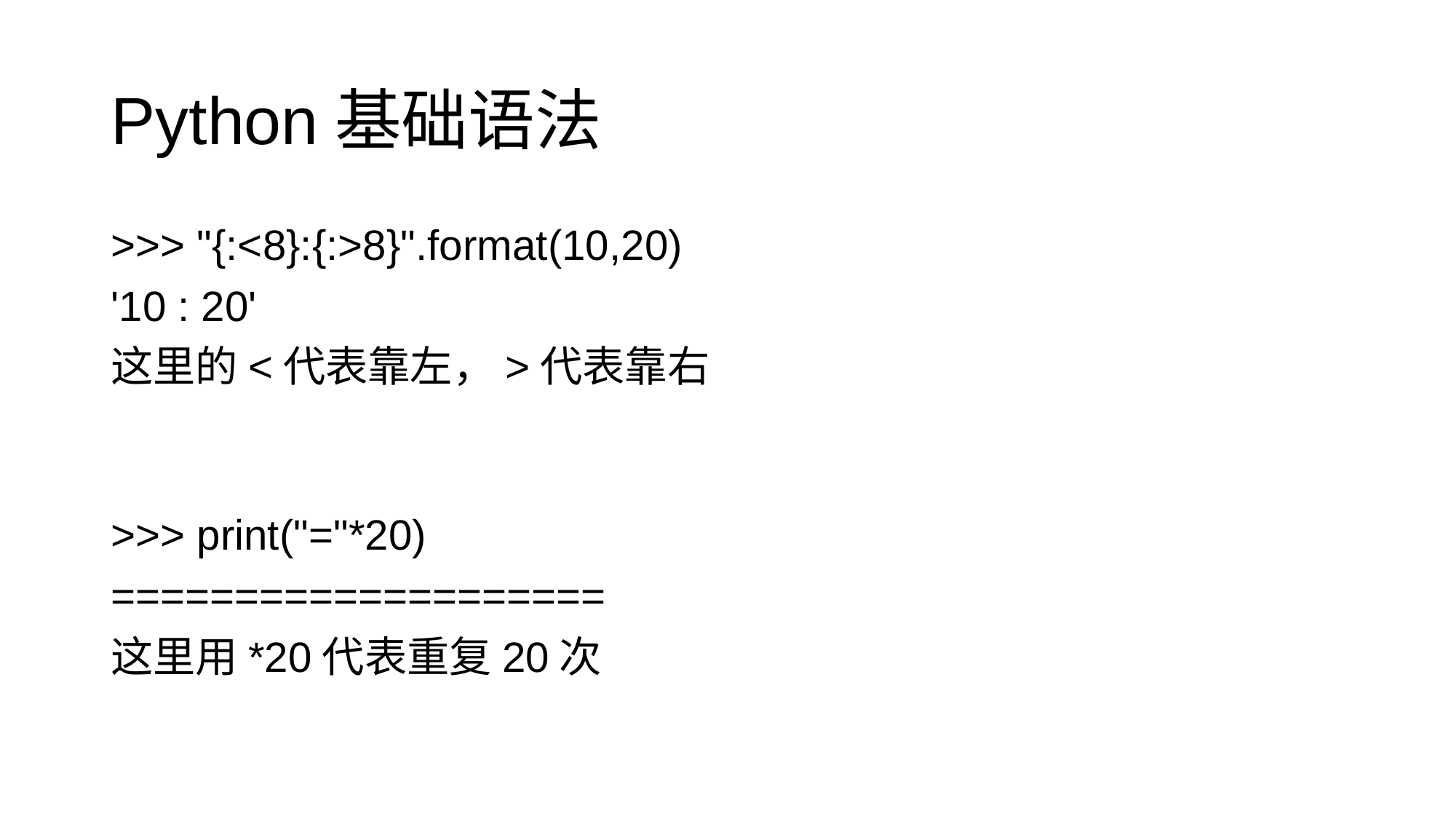

# Python基础语法
>>> "{:<8}:{:>8}".format(10,20)
'10 : 20'
这里的<代表靠左，>代表靠右

>>> print("="*20)
====================
这里用*20代表重复20次